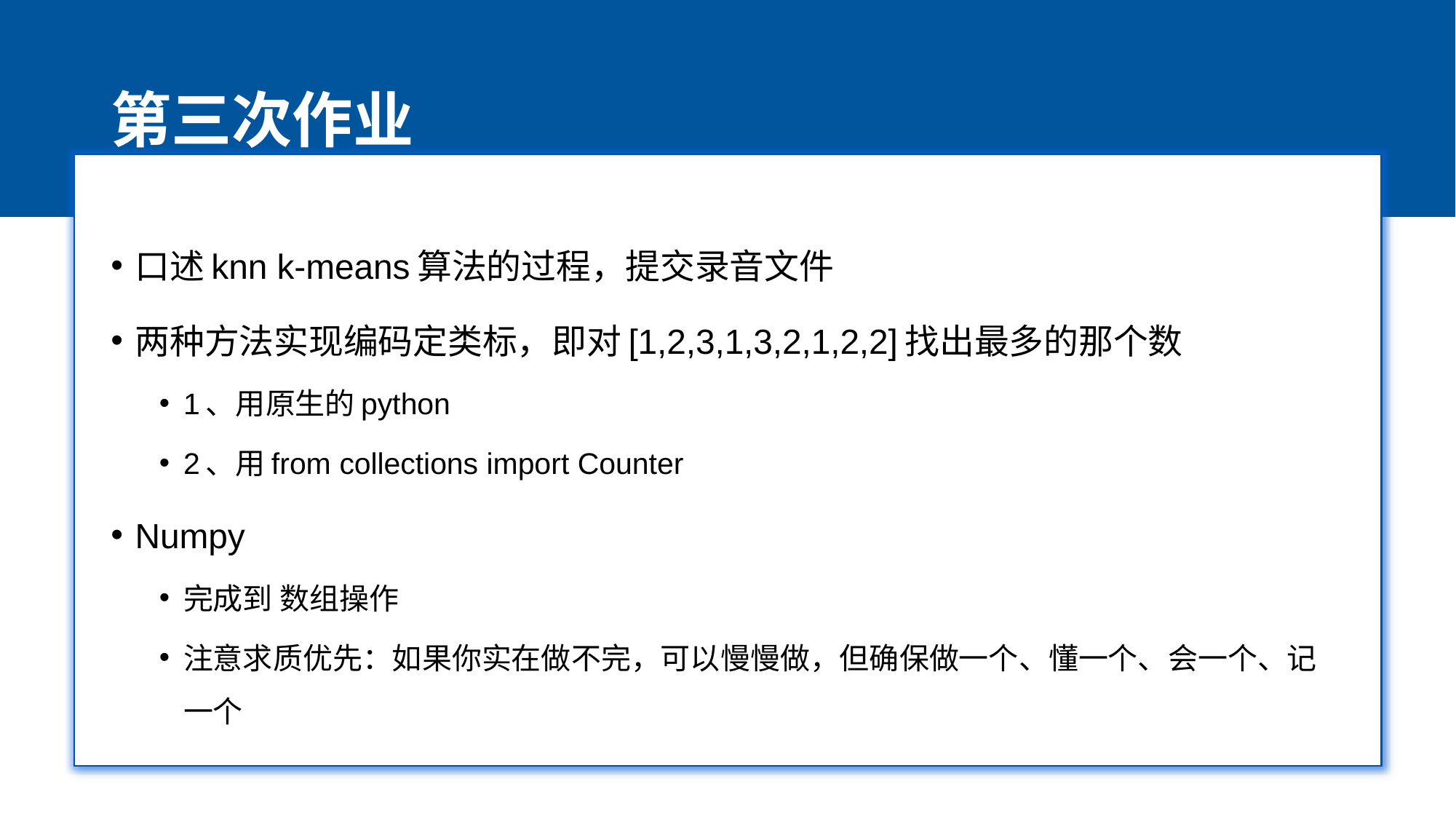

# 第三次作业
口述knn k-means算法的过程，提交录音文件
两种方法实现编码定类标，即对[1,2,3,1,3,2,1,2,2]找出最多的那个数
1、用原生的python
2、用from collections import Counter
Numpy
完成到 数组操作
注意求质优先：如果你实在做不完，可以慢慢做，但确保做一个、懂一个、会一个、记一个